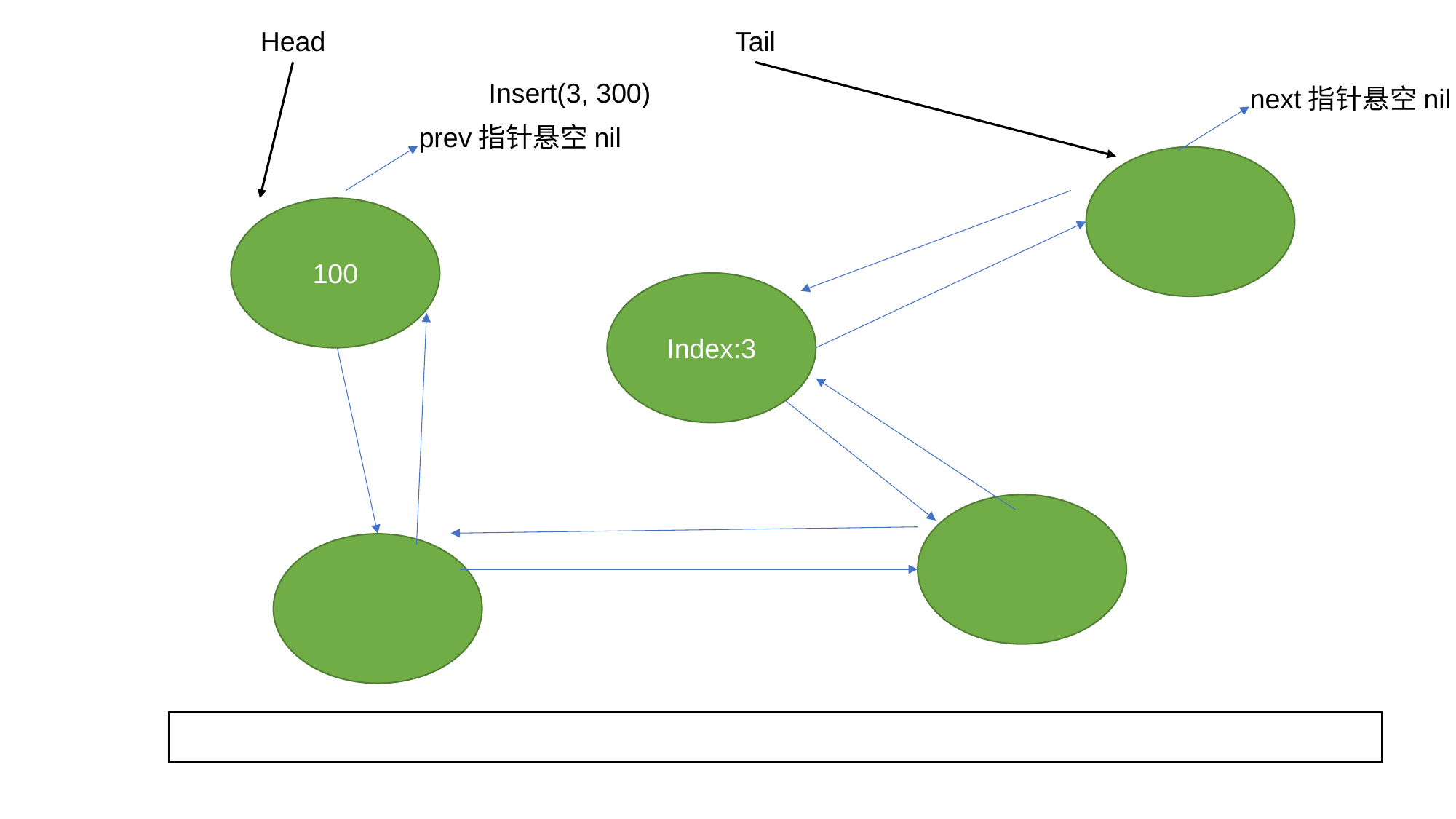

Head
Tail
Insert(3, 300)
next指针悬空nil
prev指针悬空nil

100
Index:3